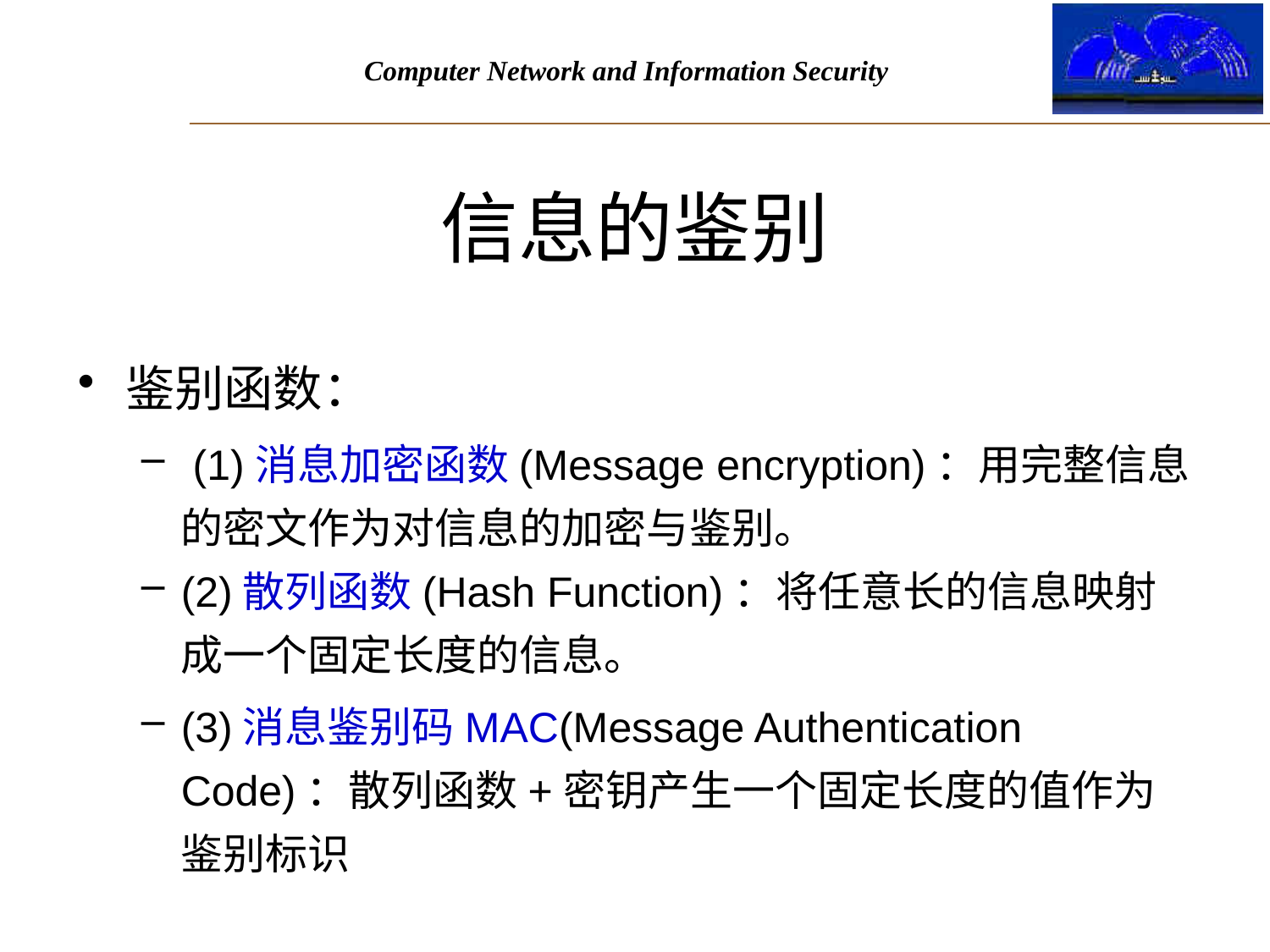

# 信息的鉴别
鉴别函数：
 (1)消息加密函数(Message encryption)：用完整信息的密文作为对信息的加密与鉴别。
(2)散列函数(Hash Function)：将任意长的信息映射成一个固定长度的信息。
(3)消息鉴别码MAC(Message Authentication Code)：散列函数+密钥产生一个固定长度的值作为鉴别标识